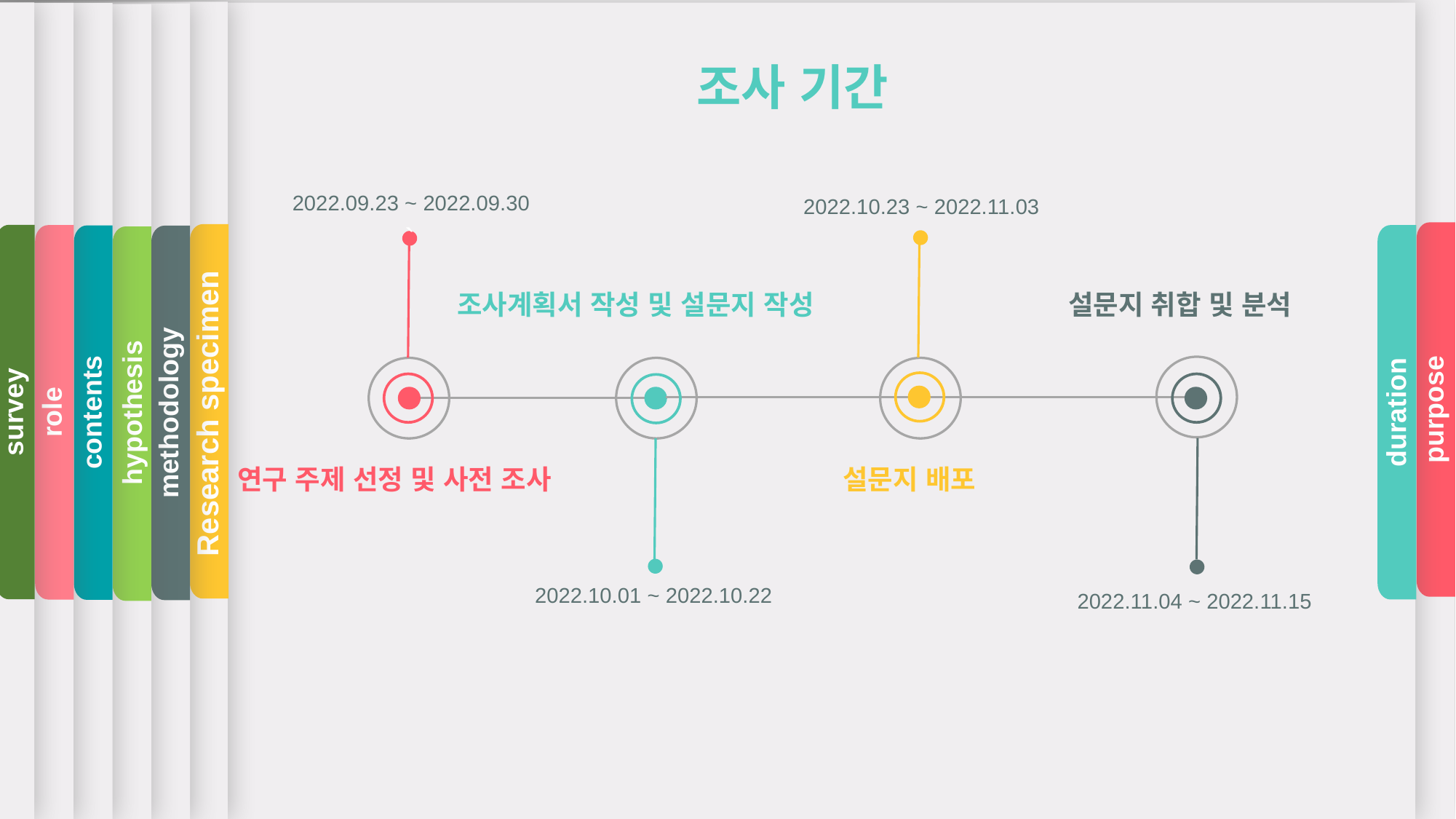

purpose

Research specimen

survey

duration

role

contents

methodology

hypothesis
조사 기간
2022.09.23 ~ 2022.09.30
2022.10.23 ~ 2022.11.03

`
조사계획서 작성 및 설문지 작성
설문지 취합 및 분석

연구 주제 선정 및 사전 조사
설문지 배포
2022.10.01 ~ 2022.10.22
2022.11.04 ~ 2022.11.15